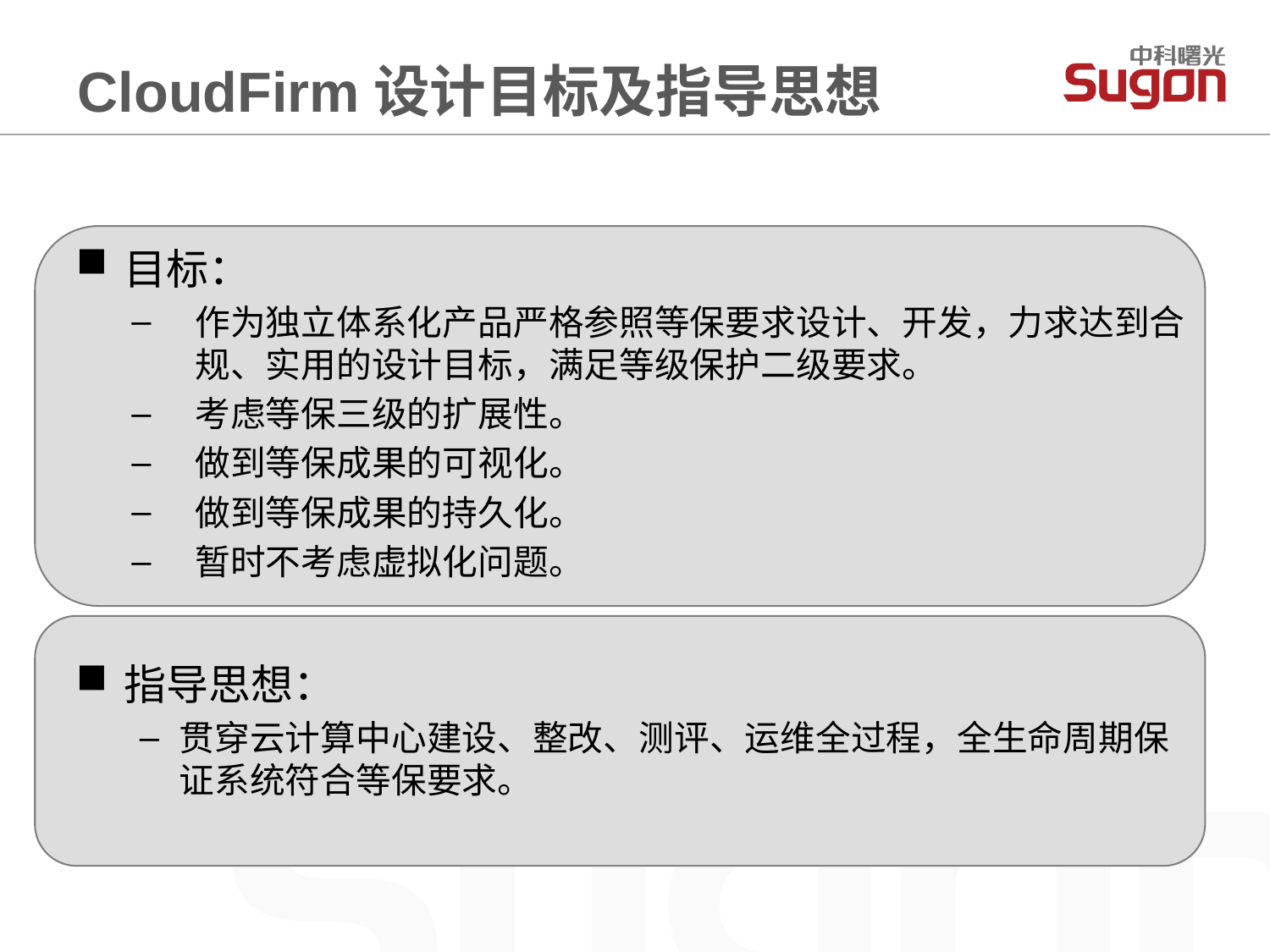

# CloudFirm设计目标及指导思想

目标：
作为独立体系化产品严格参照等保要求设计、开发，力求达到合规、实用的设计目标，满足等级保护二级要求。
考虑等保三级的扩展性。
做到等保成果的可视化。
做到等保成果的持久化。
暂时不考虑虚拟化问题。

指导思想：
贯穿云计算中心建设、整改、测评、运维全过程，全生命周期保证系统符合等保要求。